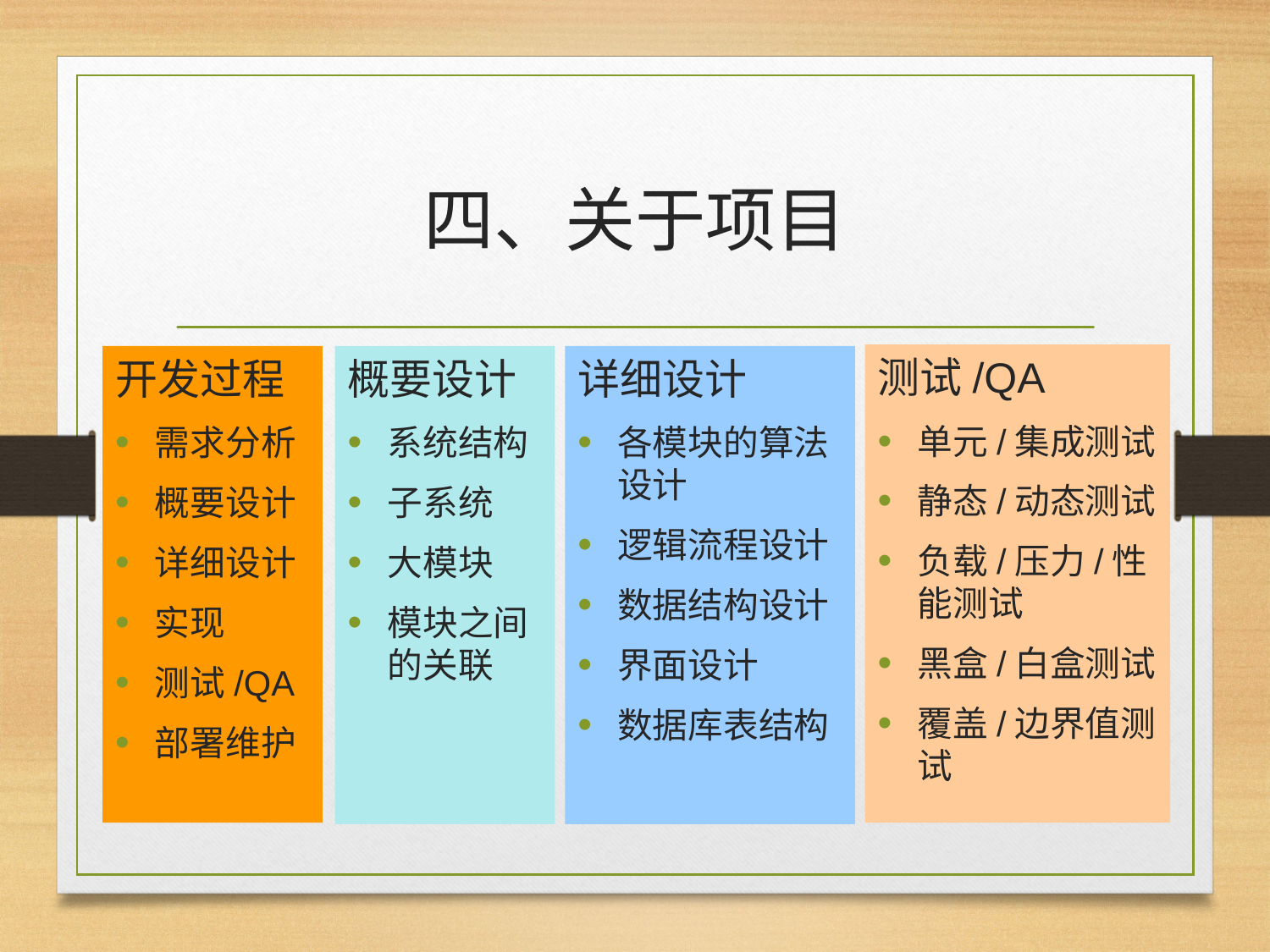

# 四、关于项目
测试/QA
单元/集成测试
静态/动态测试
负载/压力/性能测试
黑盒/白盒测试
覆盖/边界值测试
概要设计
系统结构
子系统
大模块
模块之间的关联
详细设计
各模块的算法设计
逻辑流程设计
数据结构设计
界面设计
数据库表结构
开发过程
需求分析
概要设计
详细设计
实现
测试/QA
部署维护